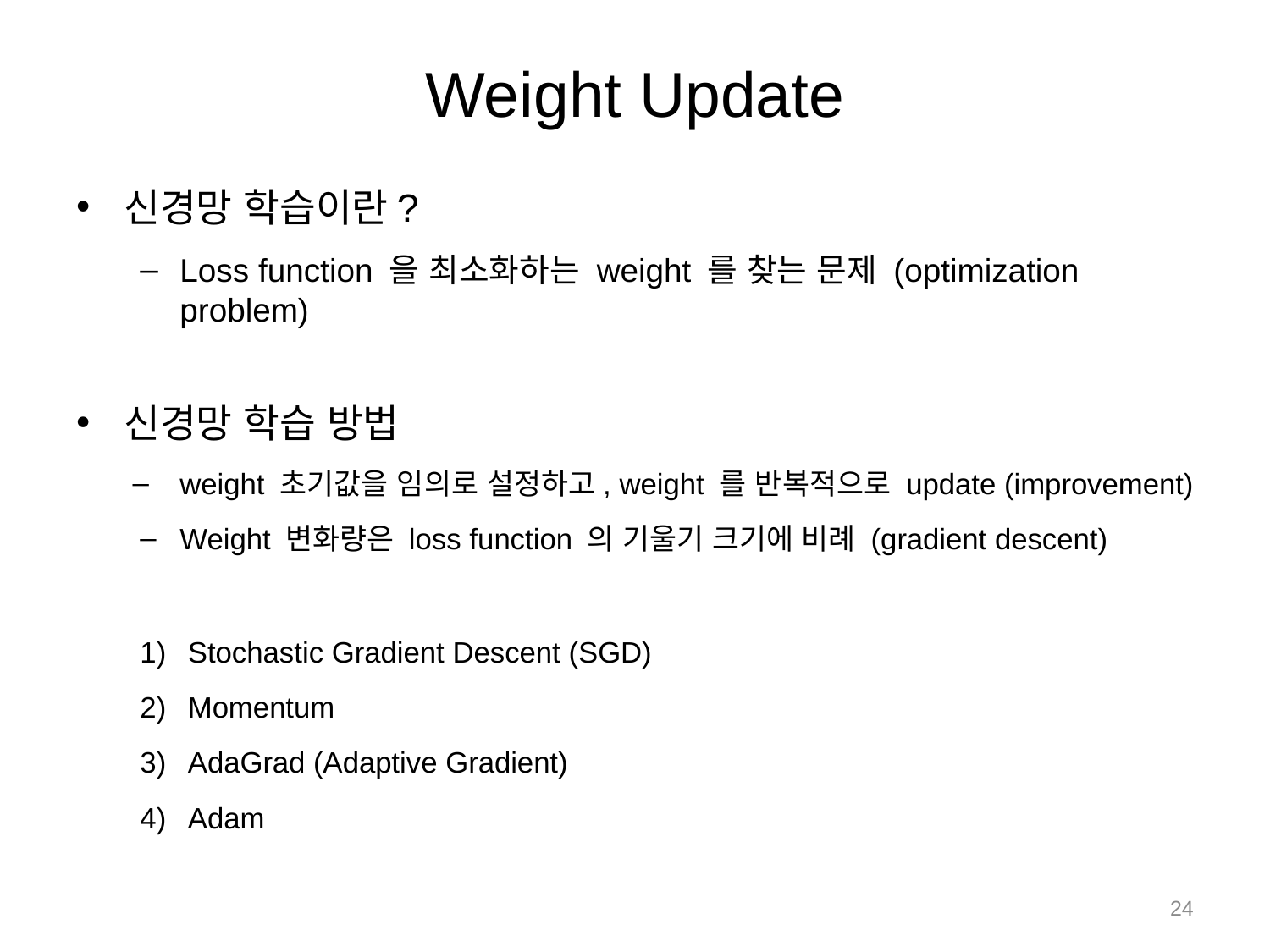

# Weight Update
신경망 학습이란?
Loss function 을 최소화하는 weight 를 찾는 문제 (optimization problem)

신경망 학습 방법
weight 초기값을 임의로 설정하고, weight 를 반복적으로 update (improvement)
Weight 변화량은 loss function 의 기울기 크기에 비례 (gradient descent)

Stochastic Gradient Descent (SGD)
Momentum
AdaGrad (Adaptive Gradient)
Adam

24